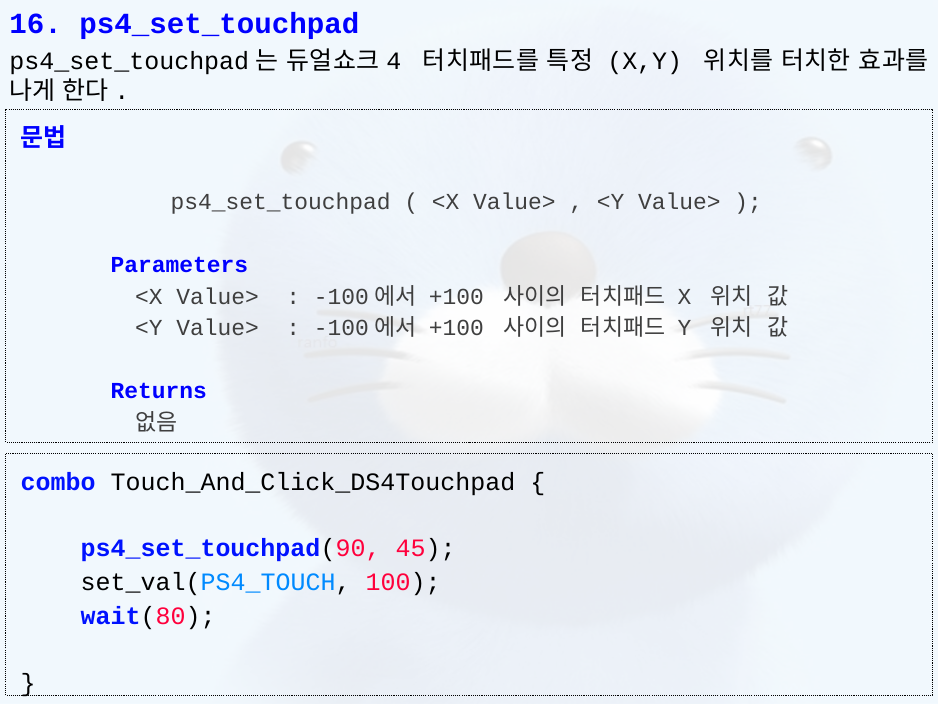

16. ps4_set_touchpad
ps4_set_touchpad는 듀얼쇼크4 터치패드를 특정 (X,Y) 위치를 터치한 효과를 나게 한다.

문법

	ps4_set_touchpad ( <X Value> , <Y Value> );

Parameters
<X Value>  : -100에서 +100 사이의 터치패드 X 위치 값
<Y Value>  : -100에서 +100 사이의 터치패드 Y 위치 값

Returns
없음

combo Touch_And_Click_DS4Touchpad {

    ps4_set_touchpad(90, 45);
    set_val(PS4_TOUCH, 100);
    wait(80);

}